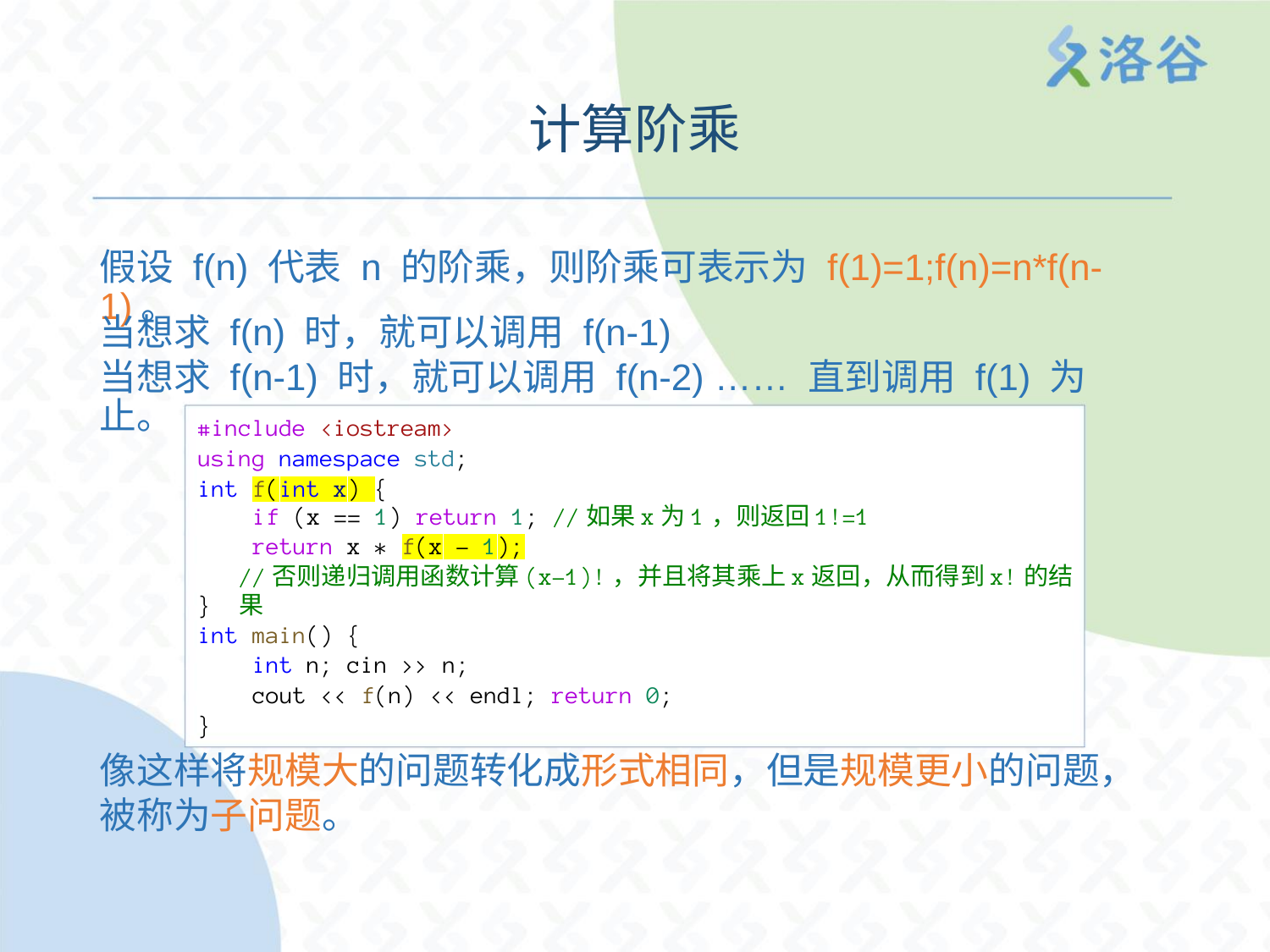

计算阶乘
假设 f(n) 代表 n 的阶乘，则阶乘可表示为 f(1)=1;f(n)=n*f(n-1)。
当想求 f(n) 时，就可以调用 f(n-1)
当想求 f(n-1) 时，就可以调用 f(n-2) …… 直到调用 f(1) 为止。
#include <iostream>
using namespace std;
int f(int x) {
if (x == 1) return 1; //如果x为1，则返回1!=1
return x * f(x - 1);
//否则递归调用函数计算(x-1)!，并且将其乘上x返回，从而得到x!的结果
}
int main() {
int n; cin >> n;
cout << f(n) << endl; return 0;
}
像这样将规模大的问题转化成形式相同，但是规模更小的问题，
被称为子问题。